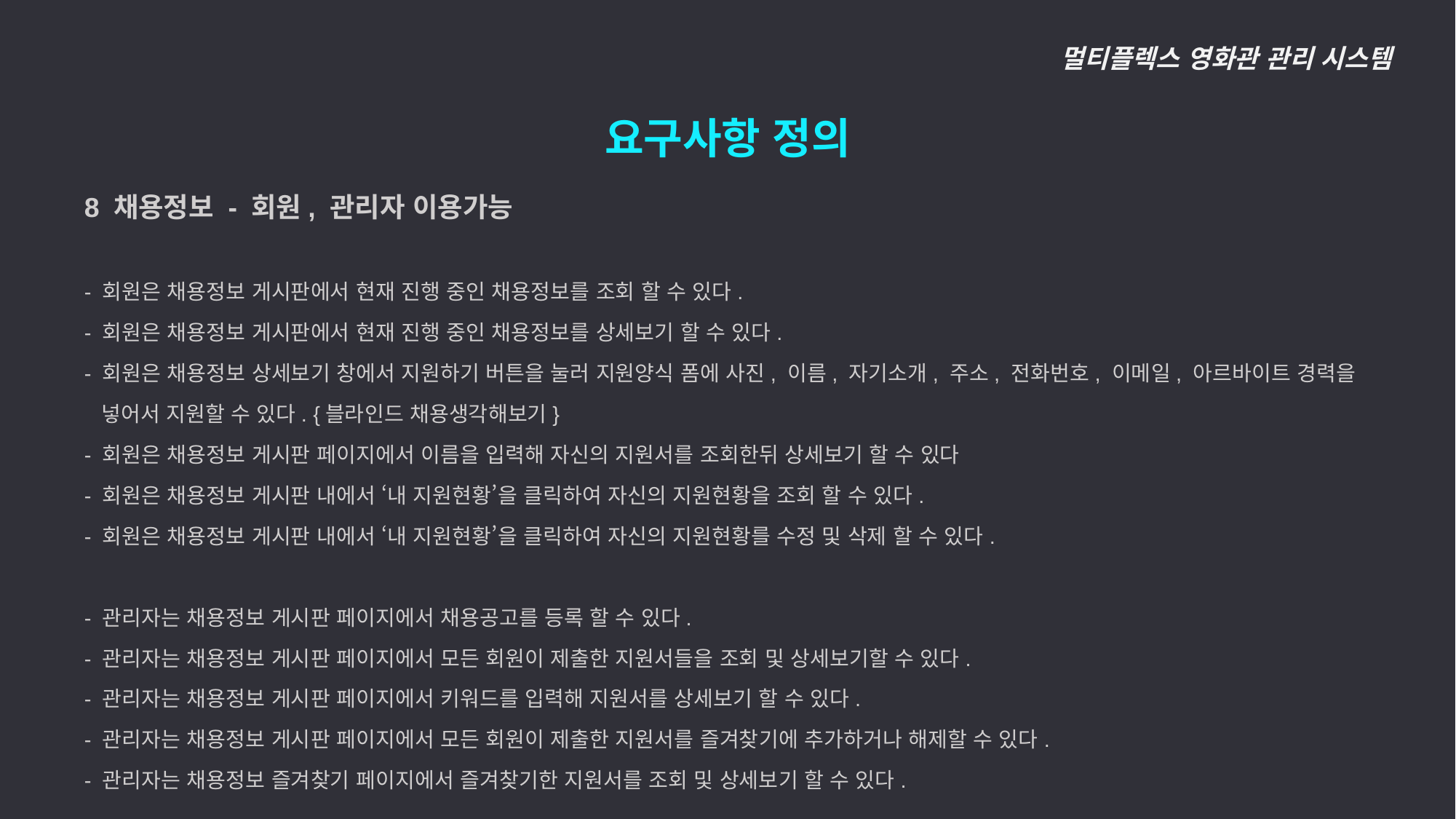

멀티플렉스 영화관 관리 시스템
요구사항 정의
8 채용정보 - 회원, 관리자 이용가능

- 회원은 채용정보 게시판에서 현재 진행 중인 채용정보를 조회 할 수 있다.
- 회원은 채용정보 게시판에서 현재 진행 중인 채용정보를 상세보기 할 수 있다.
- 회원은 채용정보 상세보기 창에서 지원하기 버튼을 눌러 지원양식 폼에 사진, 이름, 자기소개, 주소, 전화번호, 이메일, 아르바이트 경력을
  넣어서 지원할 수 있다. {블라인드 채용생각해보기}
- 회원은 채용정보 게시판 페이지에서 이름을 입력해 자신의 지원서를 조회한뒤 상세보기 할 수 있다
- 회원은 채용정보 게시판 내에서 ‘내 지원현황’을 클릭하여 자신의 지원현황을 조회 할 수 있다.
- 회원은 채용정보 게시판 내에서 ‘내 지원현황’을 클릭하여 자신의 지원현황를 수정 및 삭제 할 수 있다.

- 관리자는 채용정보 게시판 페이지에서 채용공고를 등록 할 수 있다.
- 관리자는 채용정보 게시판 페이지에서 모든 회원이 제출한 지원서들을 조회 및 상세보기할 수 있다.
- 관리자는 채용정보 게시판 페이지에서 키워드를 입력해 지원서를 상세보기 할 수 있다.
- 관리자는 채용정보 게시판 페이지에서 모든 회원이 제출한 지원서를 즐겨찾기에 추가하거나 해제할 수 있다.
- 관리자는 채용정보 즐겨찾기 페이지에서 즐겨찾기한 지원서를 조회 및 상세보기 할 수 있다.